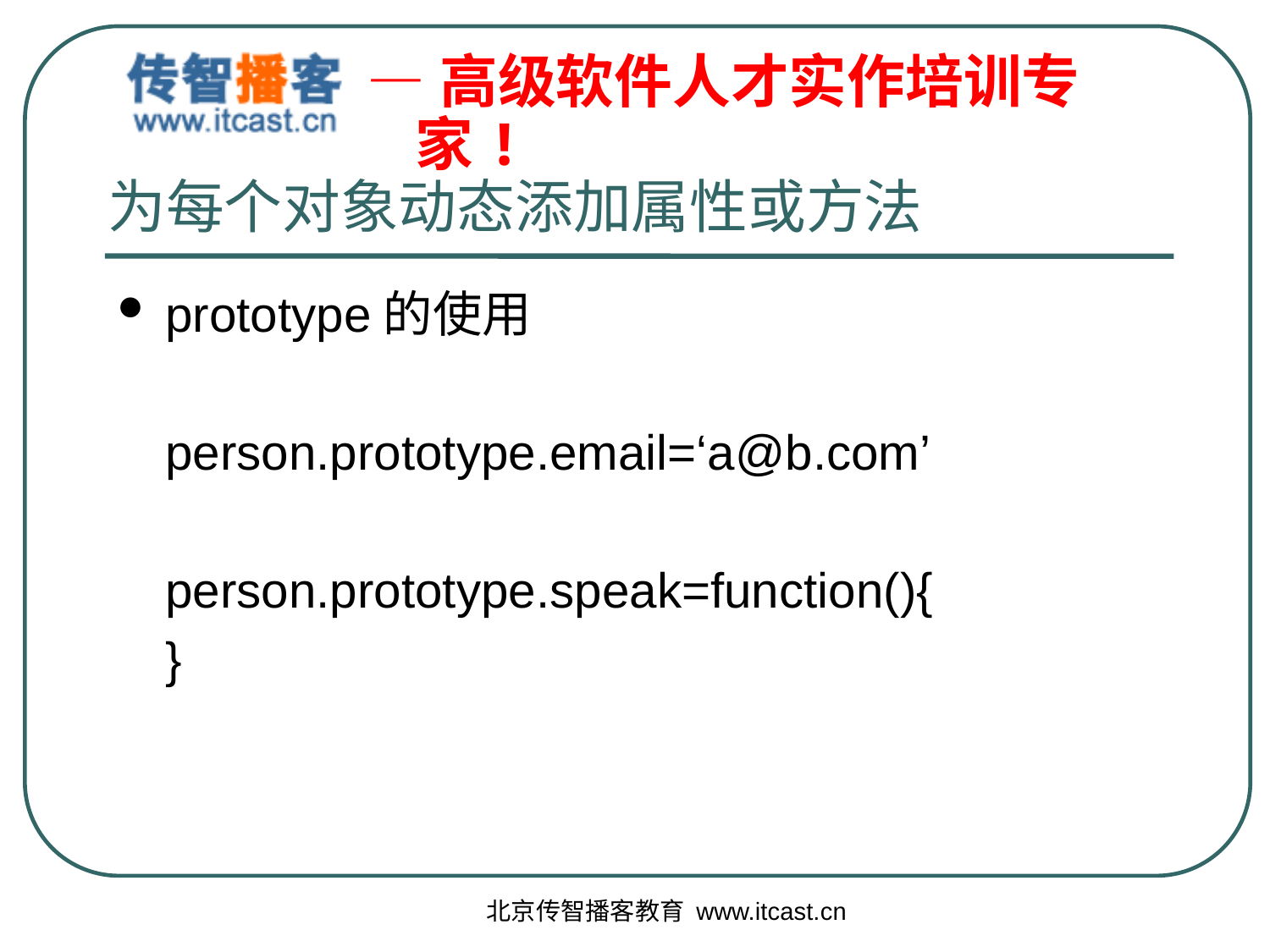

# 为每个对象动态添加属性或方法
prototype的使用

	person.prototype.email=‘a@b.com’

	person.prototype.speak=function(){
	}
北京传智播客教育 www.itcast.cn